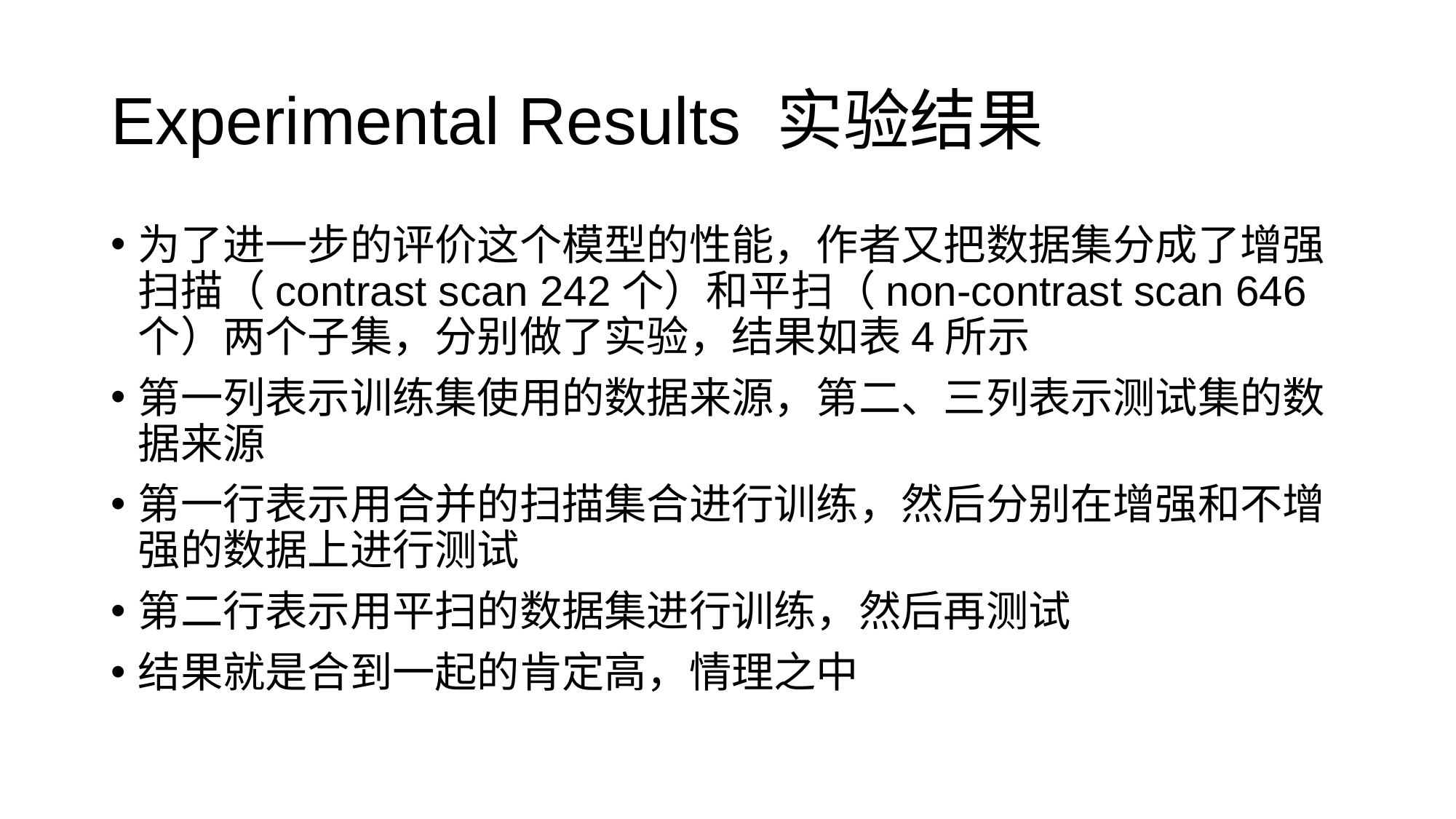

# Experimental Results 实验结果
为了进一步的评价这个模型的性能，作者又把数据集分成了增强扫描（contrast scan 242个）和平扫（non-contrast scan 646个）两个子集，分别做了实验，结果如表4所示
第一列表示训练集使用的数据来源，第二、三列表示测试集的数据来源
第一行表示用合并的扫描集合进行训练，然后分别在增强和不增强的数据上进行测试
第二行表示用平扫的数据集进行训练，然后再测试
结果就是合到一起的肯定高，情理之中